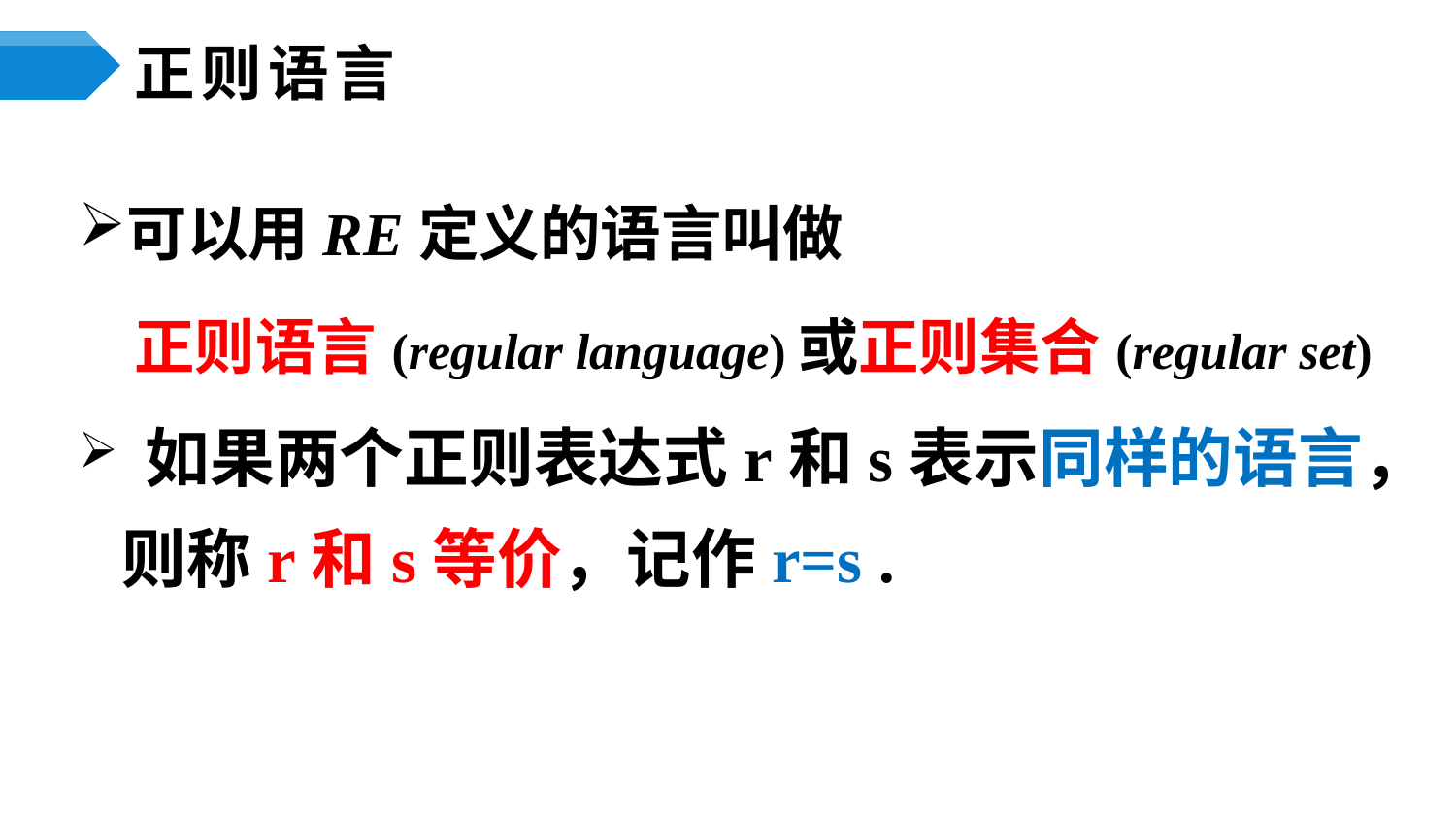

# 正则语言
可以用RE定义的语言叫做
   正则语言(regular language)或正则集合(regular set)
 如果两个正则表达式r和s表示同样的语言，则称r和s等价，记作r=s .